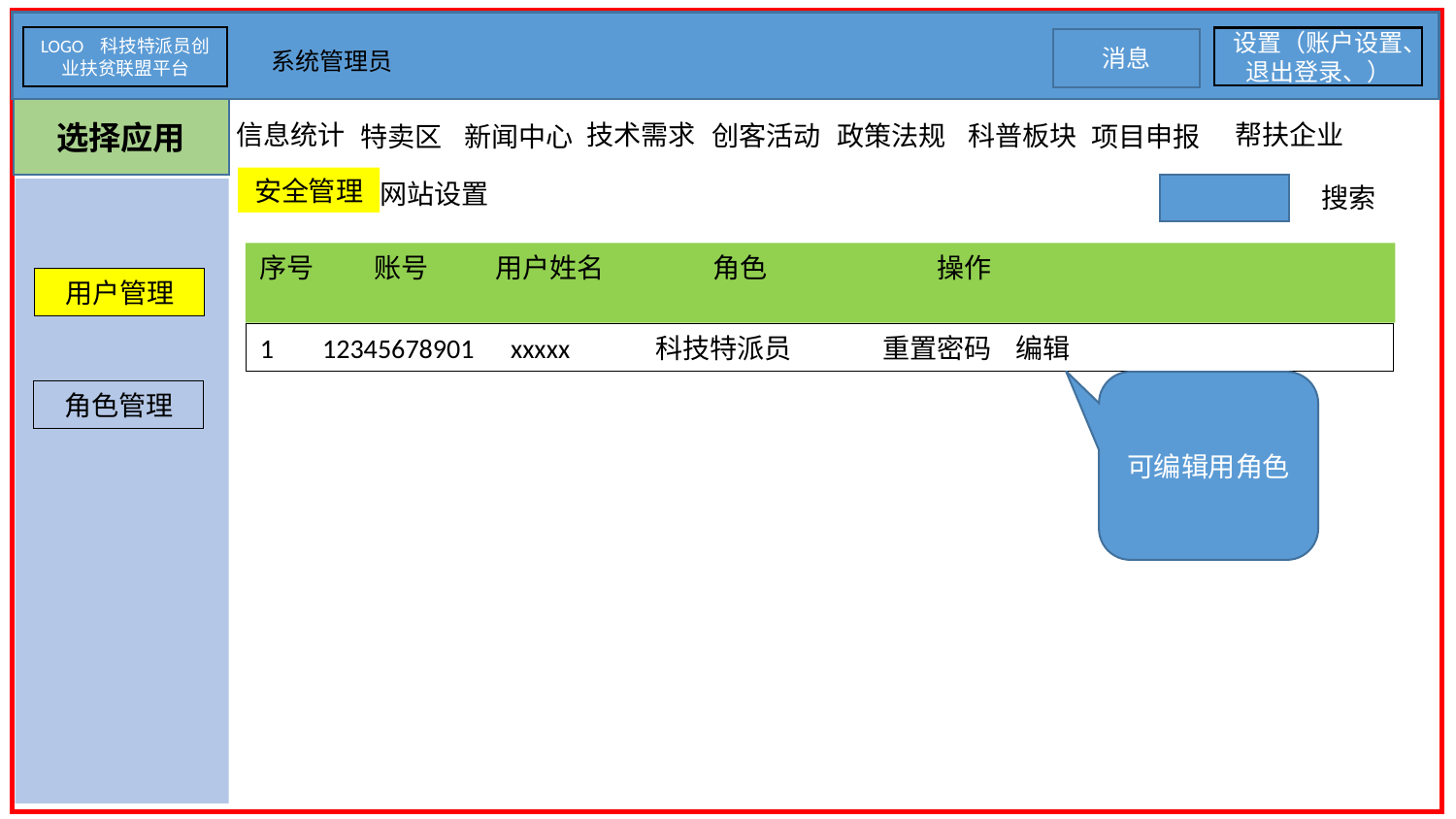

LOGO   科技特派员创业扶贫联盟平台
设置（账户设置、退出登录、）
消息
系统管理员
选择应用
信息统计
技术需求
帮扶企业
创客活动
科普板块
政策法规
特卖区
项目申报
新闻中心
安全管理
网站设置

搜索

序号          账号           用户姓名                  角色                            操作
用户管理
1        12345678901      xxxxx             科技特派员               重置密码    编辑
可编辑用角色
角色管理